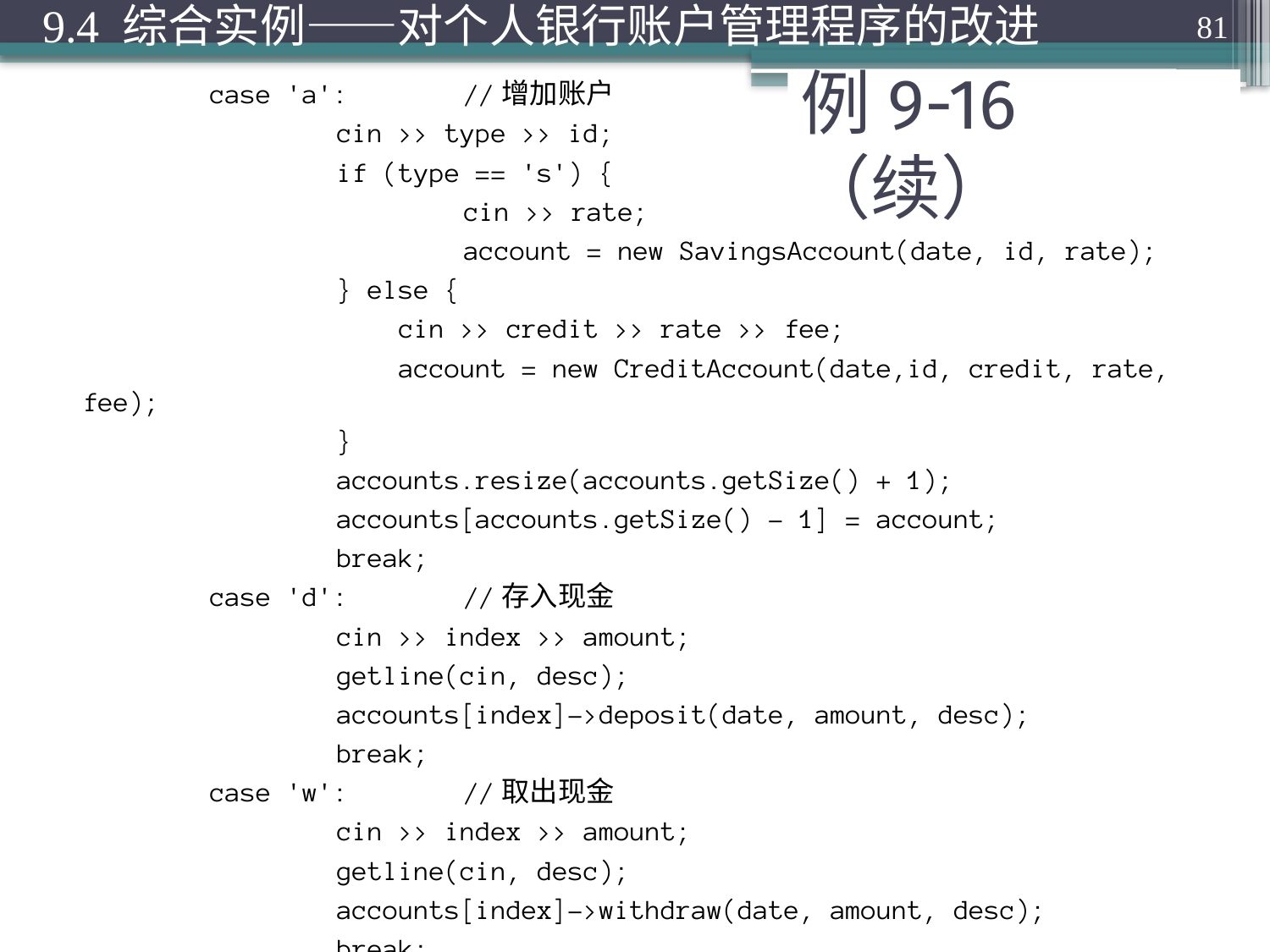

9.4 综合实例——对个人银行账户管理程序的改进
81
		case 'a':	//增加账户
			cin >> type >> id;
			if (type == 's') {
				cin >> rate;
				account = new SavingsAccount(date, id, rate);
			} else {
			    cin >> credit >> rate >> fee;
			    account = new CreditAccount(date,id, credit, rate, fee);
			}
			accounts.resize(accounts.getSize() + 1);
			accounts[accounts.getSize() - 1] = account;
			break;
		case 'd':	//存入现金
			cin >> index >> amount;
			getline(cin, desc);
			accounts[index]->deposit(date, amount, desc);
			break;
		case 'w':	//取出现金
			cin >> index >> amount;
			getline(cin, desc);
			accounts[index]->withdraw(date, amount, desc);
			break;
# 例9-16（续）